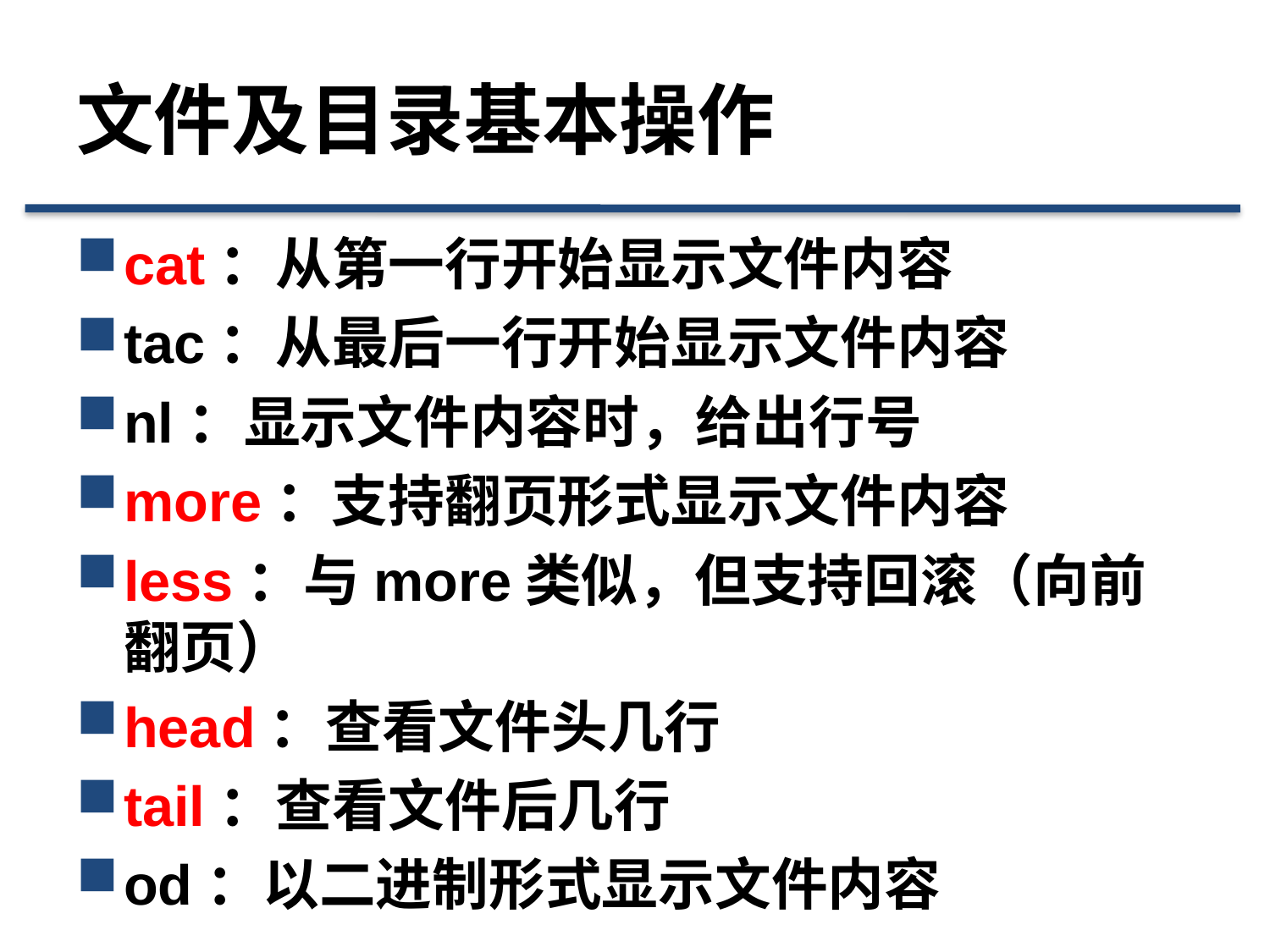

# 文件及目录基本操作
cat：从第一行开始显示文件内容
tac：从最后一行开始显示文件内容
nl：显示文件内容时，给出行号
more：支持翻页形式显示文件内容
less：与more类似，但支持回滚（向前翻页）
head：查看文件头几行
tail：查看文件后几行
od：以二进制形式显示文件内容